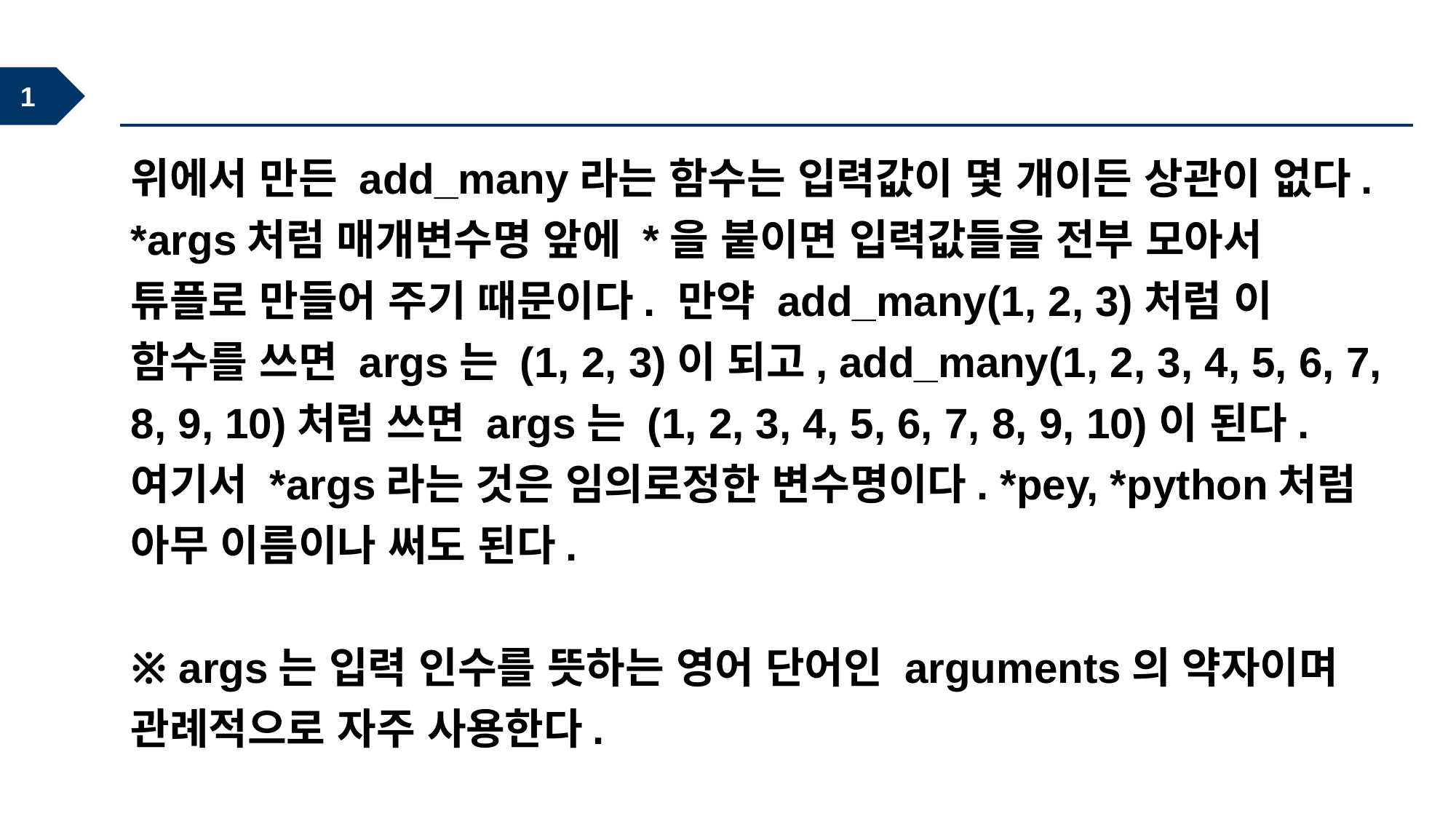

위에서 만든 add_many라는 함수는 입력값이 몇 개이든 상관이 없다. *args처럼 매개변수명 앞에 *을 붙이면 입력값들을 전부 모아서 튜플로 만들어 주기 때문이다. 만약 add_many(1, 2, 3)처럼 이 함수를 쓰면 args는 (1, 2, 3)이 되고, add_many(1, 2, 3, 4, 5, 6, 7, 8, 9, 10)처럼 쓰면 args는 (1, 2, 3, 4, 5, 6, 7, 8, 9, 10)이 된다. 여기서 *args라는 것은 임의로정한 변수명이다. *pey, *python처럼 아무 이름이나 써도 된다.

※ args는 입력 인수를 뜻하는 영어 단어인 arguments의 약자이며 관례적으로 자주 사용한다.